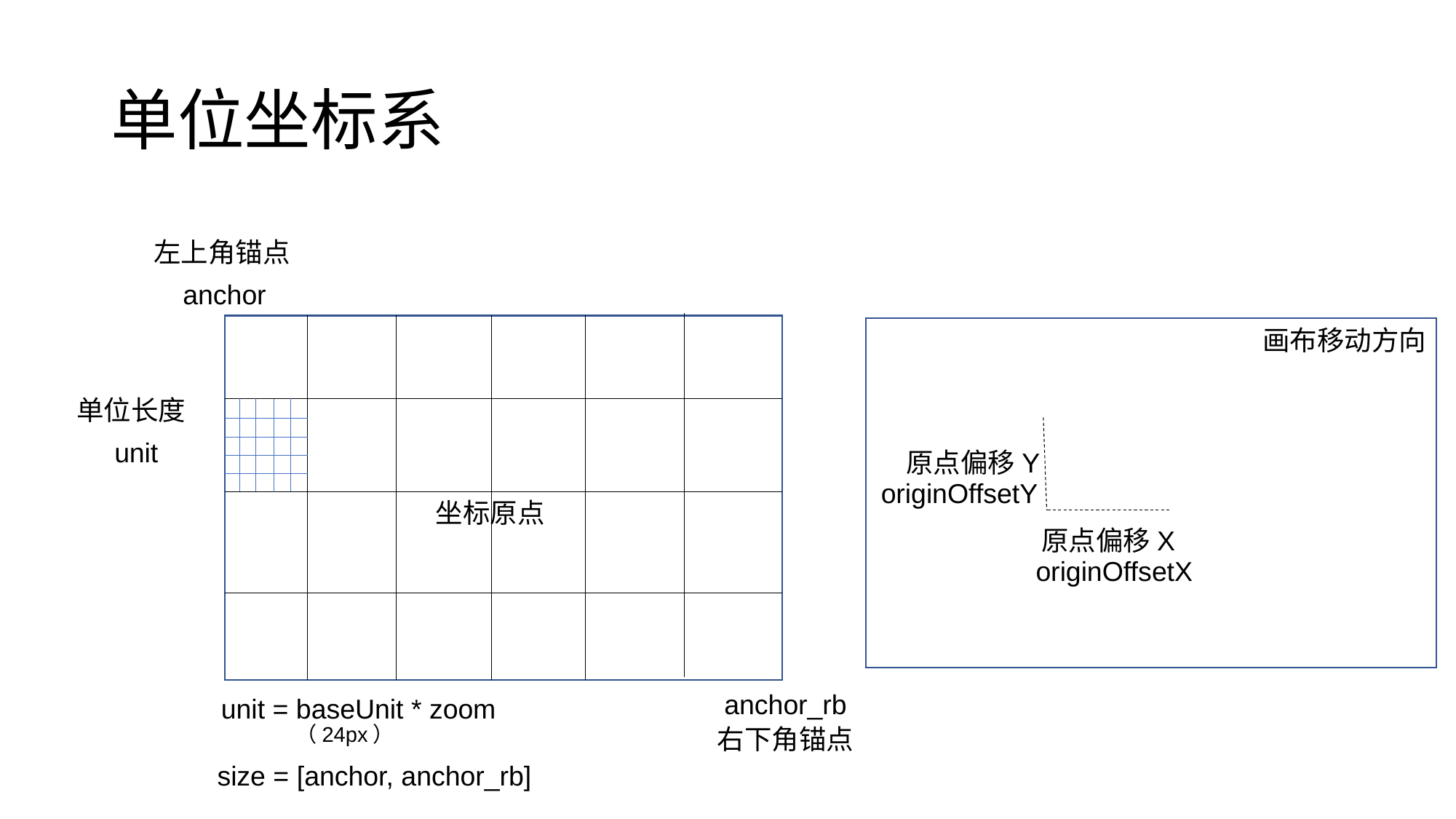

# 单位坐标系
左上角锚点
anchor

画布移动方向
单位长度
unit
原点偏移Y
originOffsetY
坐标原点
原点偏移X
originOffsetX
anchor_rb
unit = baseUnit * zoom
（24px）
右下角锚点
size = [anchor, anchor_rb]